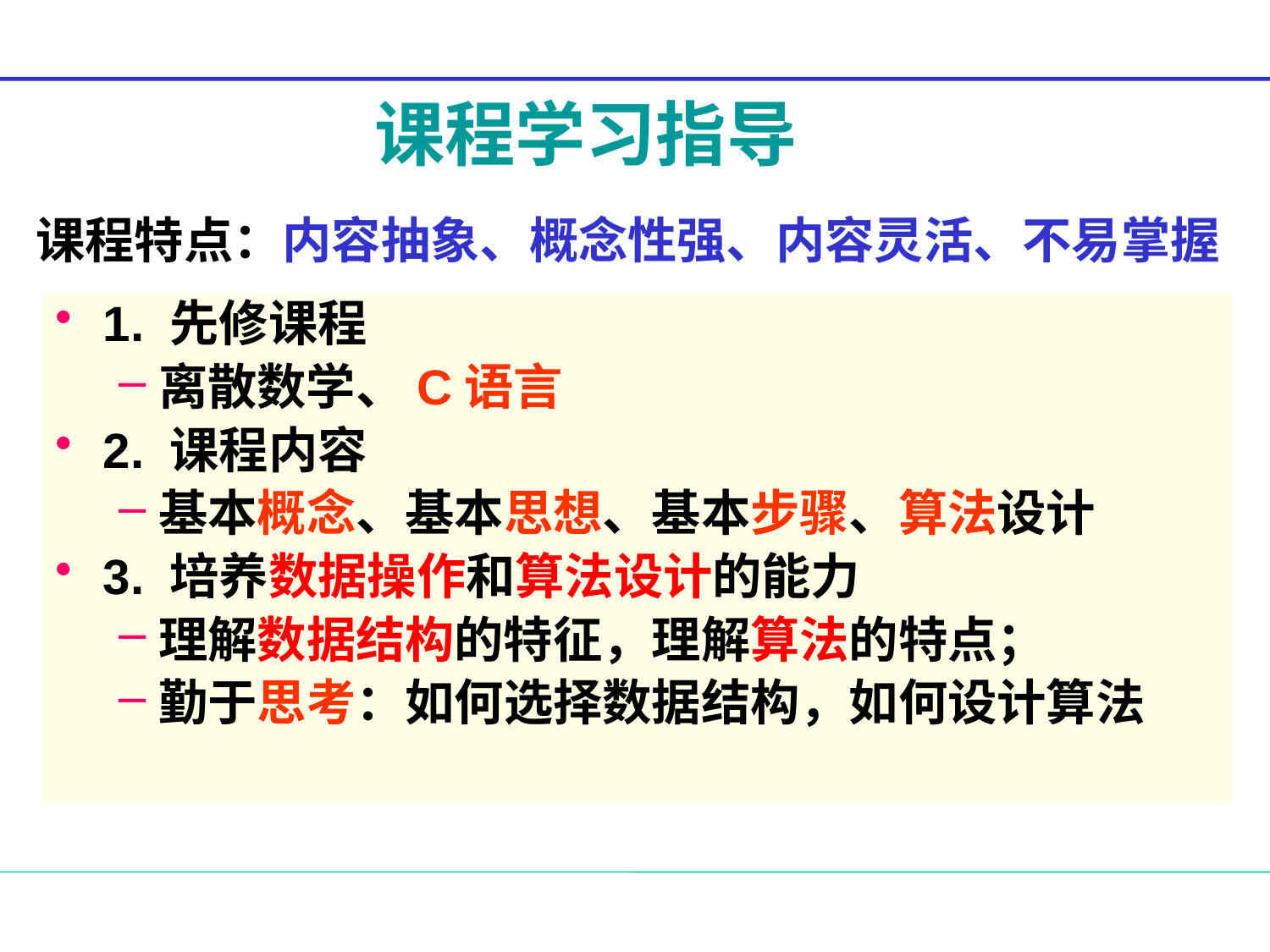

课程学习指导
课程特点：内容抽象、概念性强、内容灵活、不易掌握
1. 先修课程
离散数学、C语言
2. 课程内容
基本概念、基本思想、基本步骤、算法设计
3. 培养数据操作和算法设计的能力
理解数据结构的特征，理解算法的特点；
勤于思考：如何选择数据结构，如何设计算法